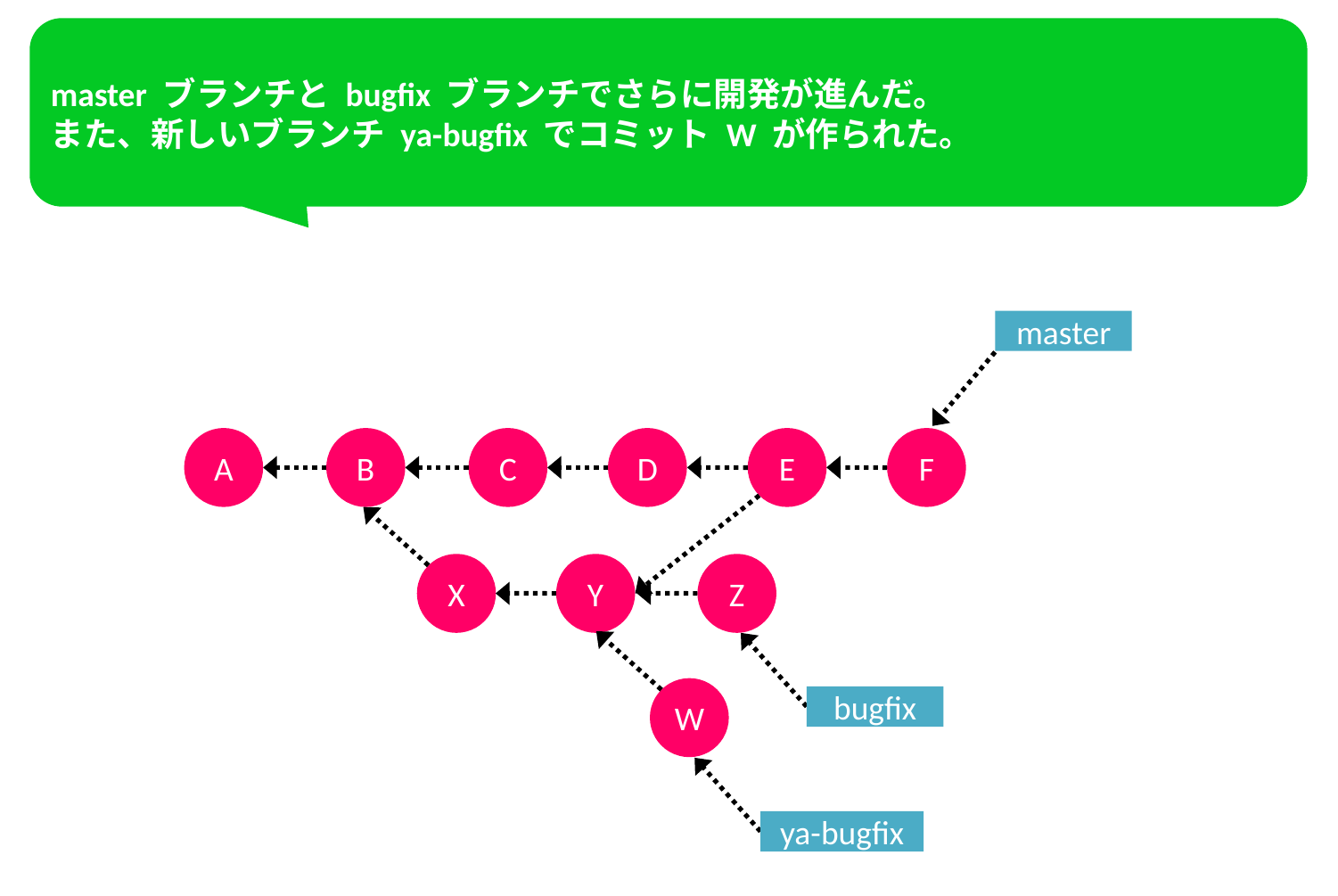

master ブランチと bugfix ブランチでさらに開発が進んだ。
また、新しいブランチ ya-bugfix でコミット W が作られた。

master
A
B
C
D
E
F
X
Y
Z
W
bugfix
ya-bugfix